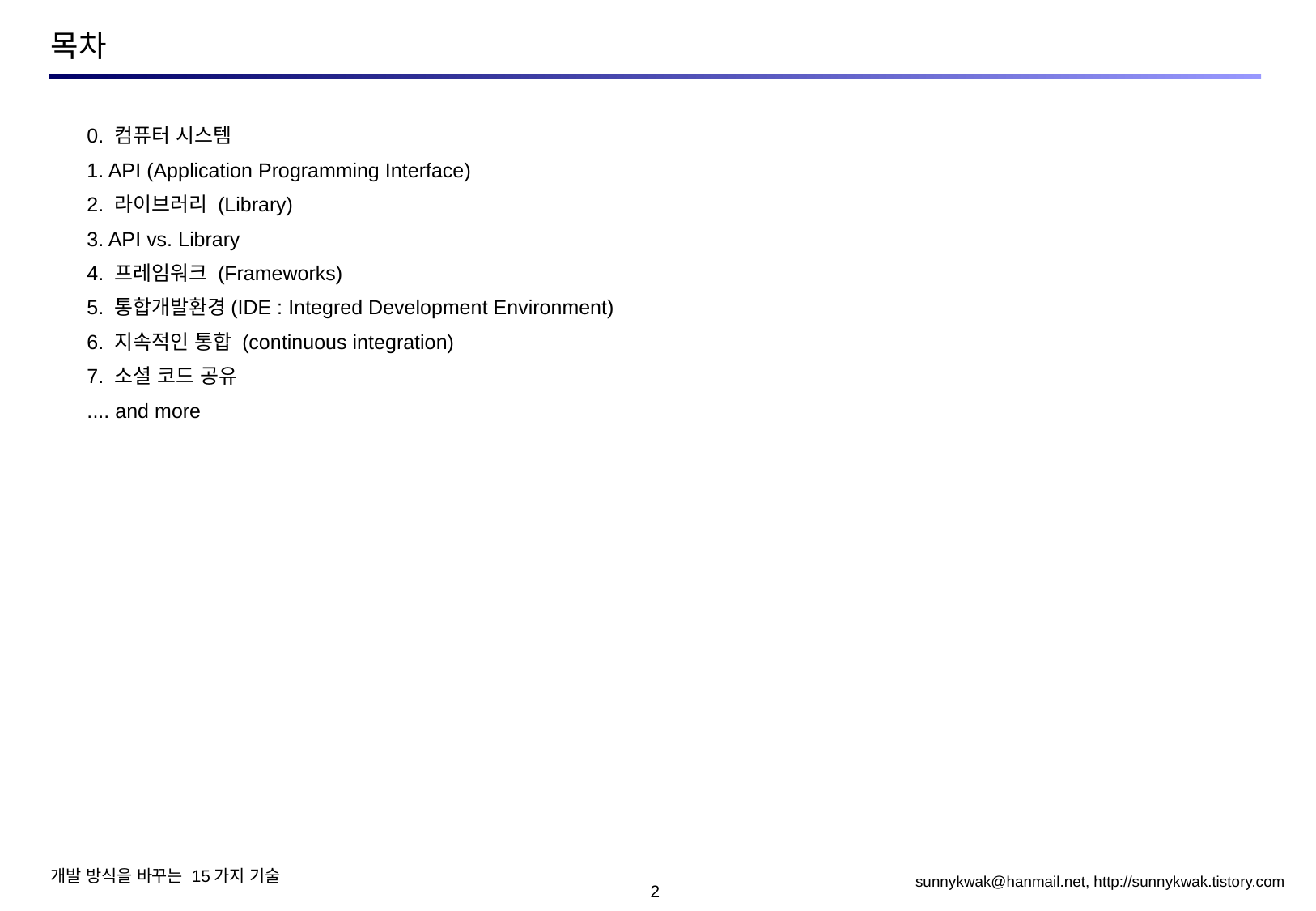

# 목차
0. 컴퓨터 시스템
1. API (Application Programming Interface)
2. 라이브러리 (Library)
3. API vs. Library
4. 프레임워크 (Frameworks)
5. 통합개발환경(IDE : Integred Development Environment)
6. 지속적인 통합 (continuous integration)
7. 소셜 코드 공유
.... and more